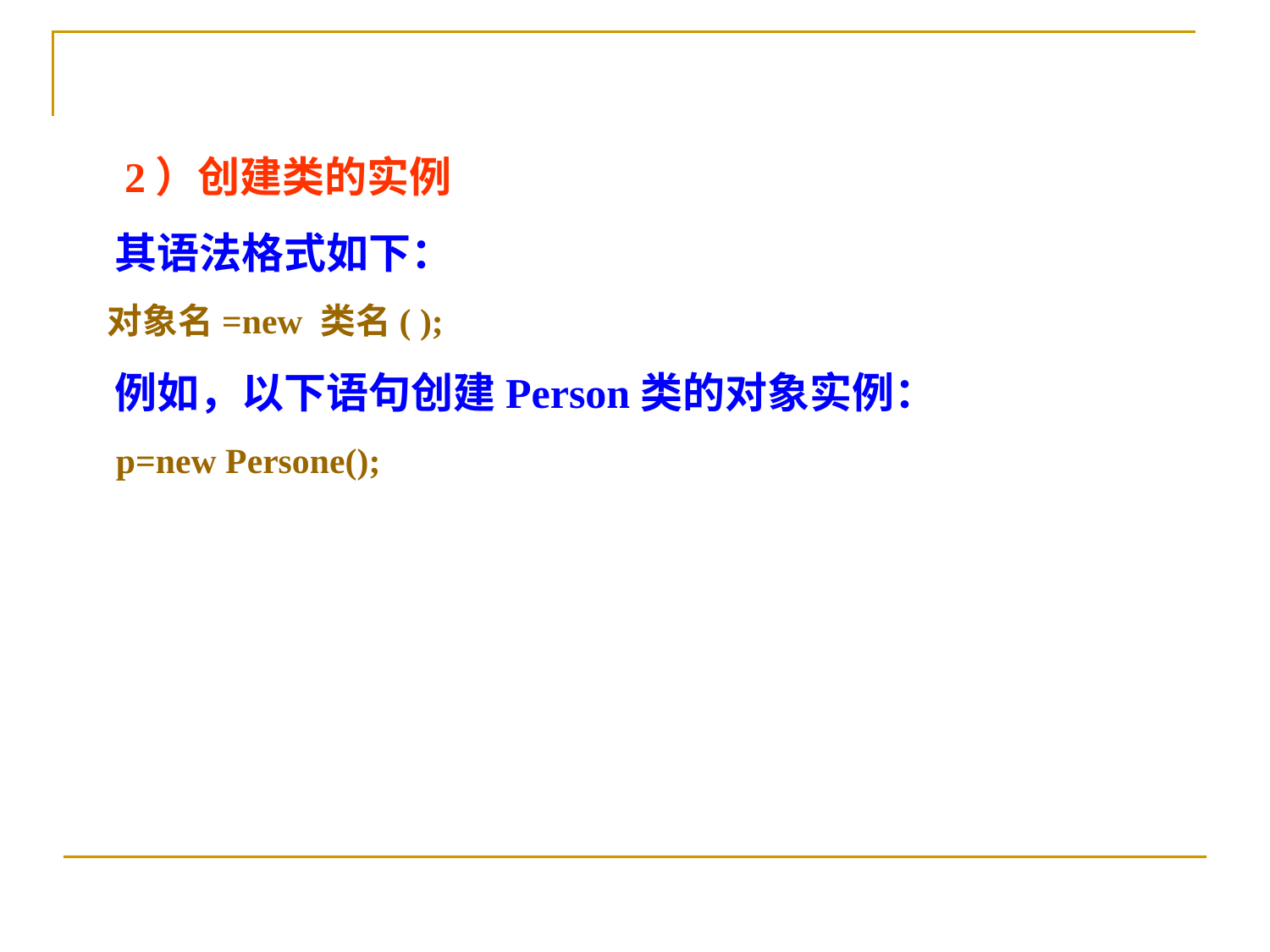

2）创建类的实例
　其语法格式如下：
　对象名=new 类名( );
　例如，以下语句创建Person类的对象实例：
　p=new Persone();